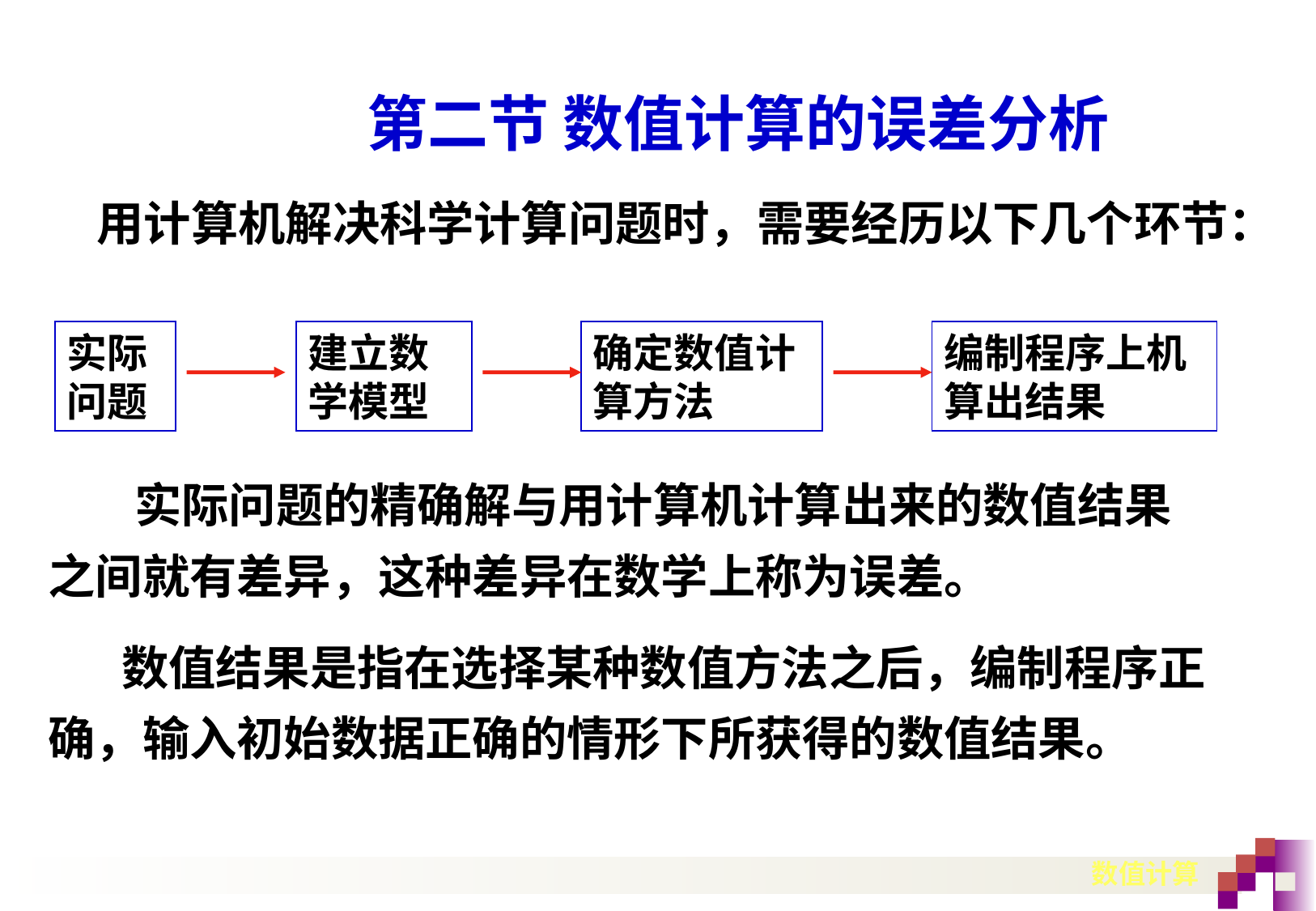

# 第二节 数值计算的误差分析
       用计算机解决科学计算问题时，需要经历以下几个环节：
实际问题
建立数学模型
确定数值计算方法
编制程序上机算出结果

       实际问题的精确解与用计算机计算出来的数值结果之间就有差异，这种差异在数学上称为误差。
       数值结果是指在选择某种数值方法之后，编制程序正确，输入初始数据正确的情形下所获得的数值结果。